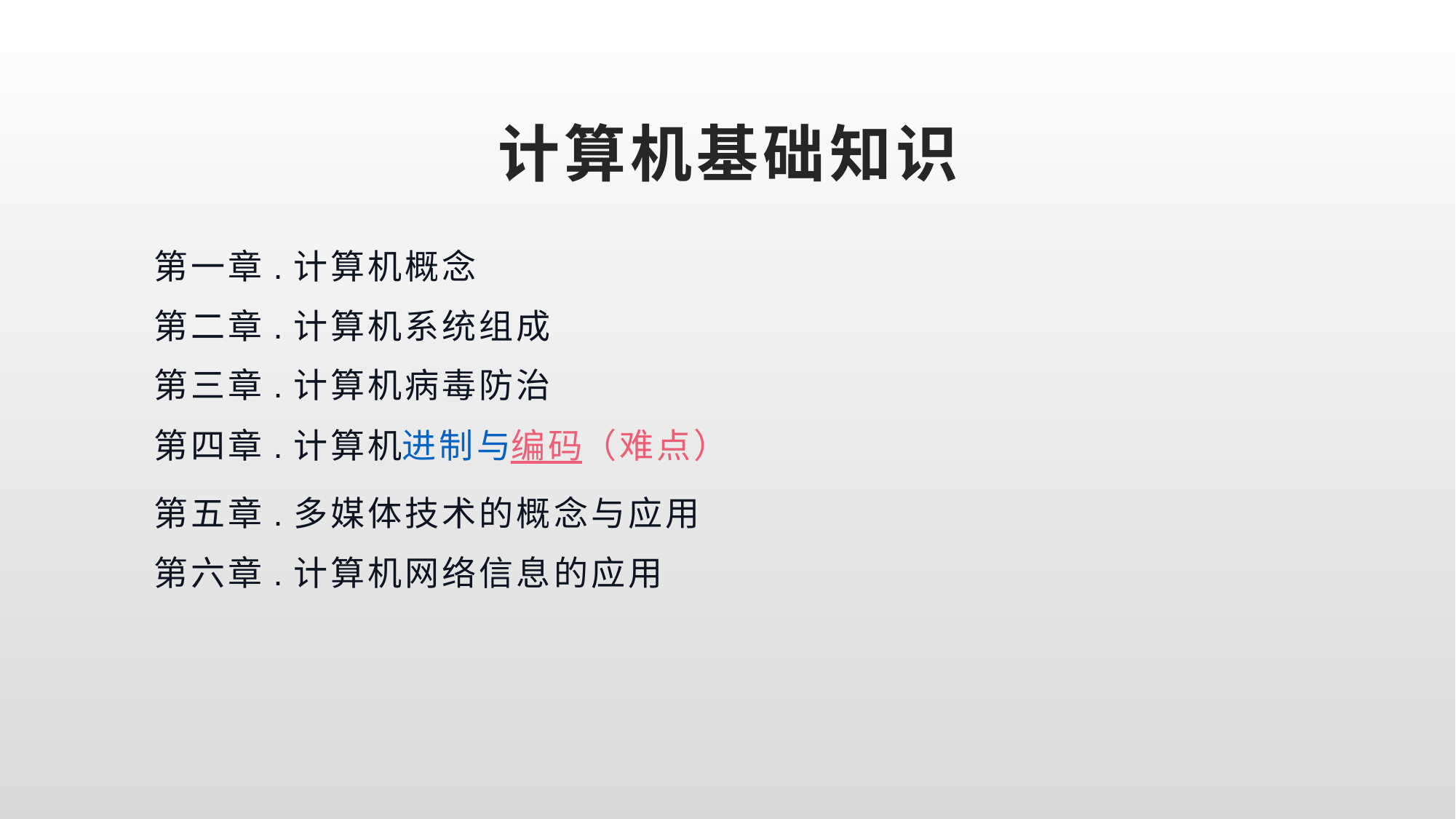

# 计算机基础知识
第一章.计算机概念
第二章.计算机系统组成
第三章.计算机病毒防治
第四章.计算机进制与编码（难点）
第五章.多媒体技术的概念与应用
第六章.计算机网络信息的应用